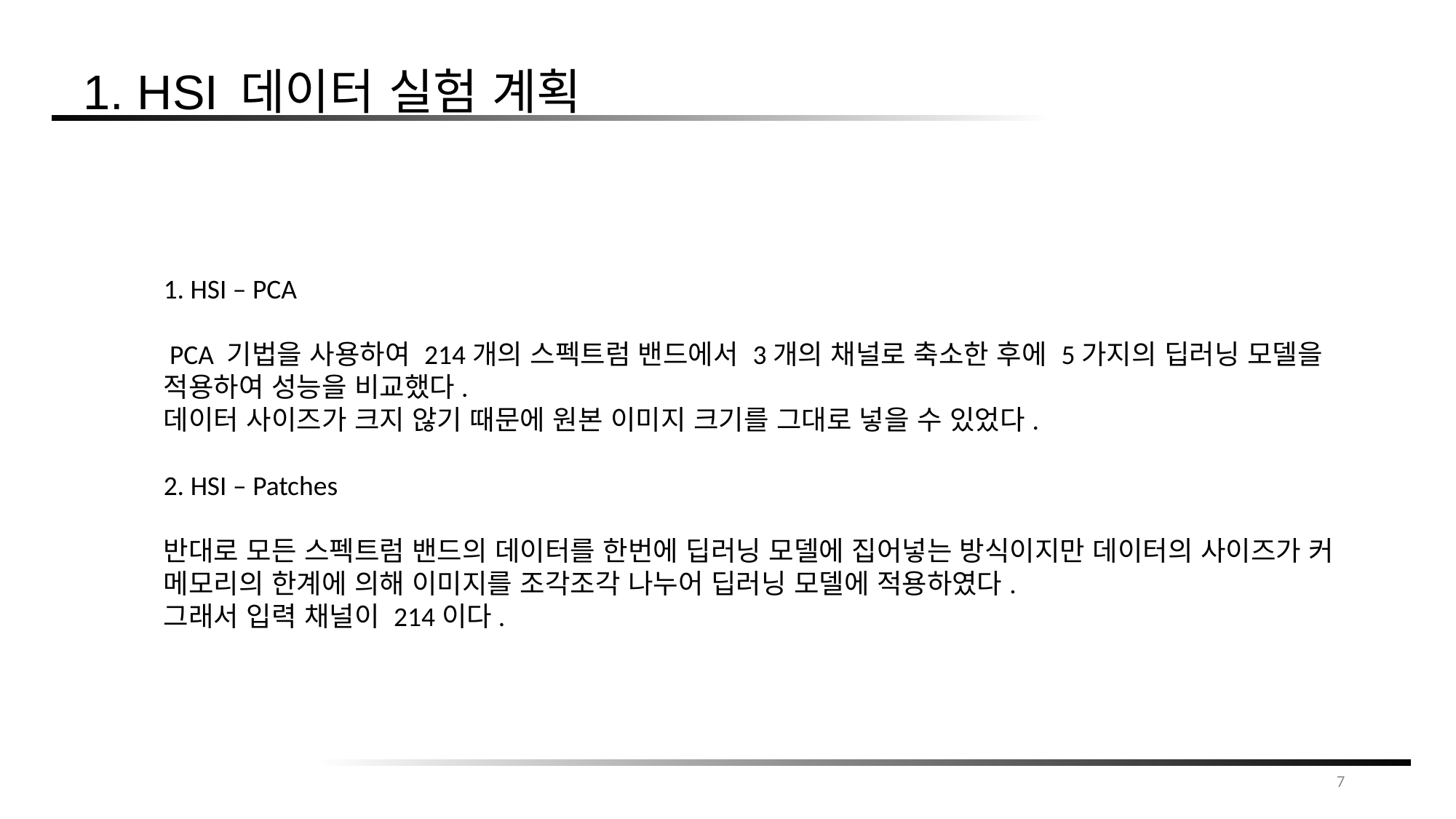

1. HSI 데이터 실험 계획
1. HSI – PCA

 PCA 기법을 사용하여 214개의 스펙트럼 밴드에서 3개의 채널로 축소한 후에 5가지의 딥러닝 모델을 적용하여 성능을 비교했다.
데이터 사이즈가 크지 않기 때문에 원본 이미지 크기를 그대로 넣을 수 있었다.

2. HSI – Patches

반대로 모든 스펙트럼 밴드의 데이터를 한번에 딥러닝 모델에 집어넣는 방식이지만 데이터의 사이즈가 커 메모리의 한계에 의해 이미지를 조각조각 나누어 딥러닝 모델에 적용하였다.
그래서 입력 채널이 214이다.

7